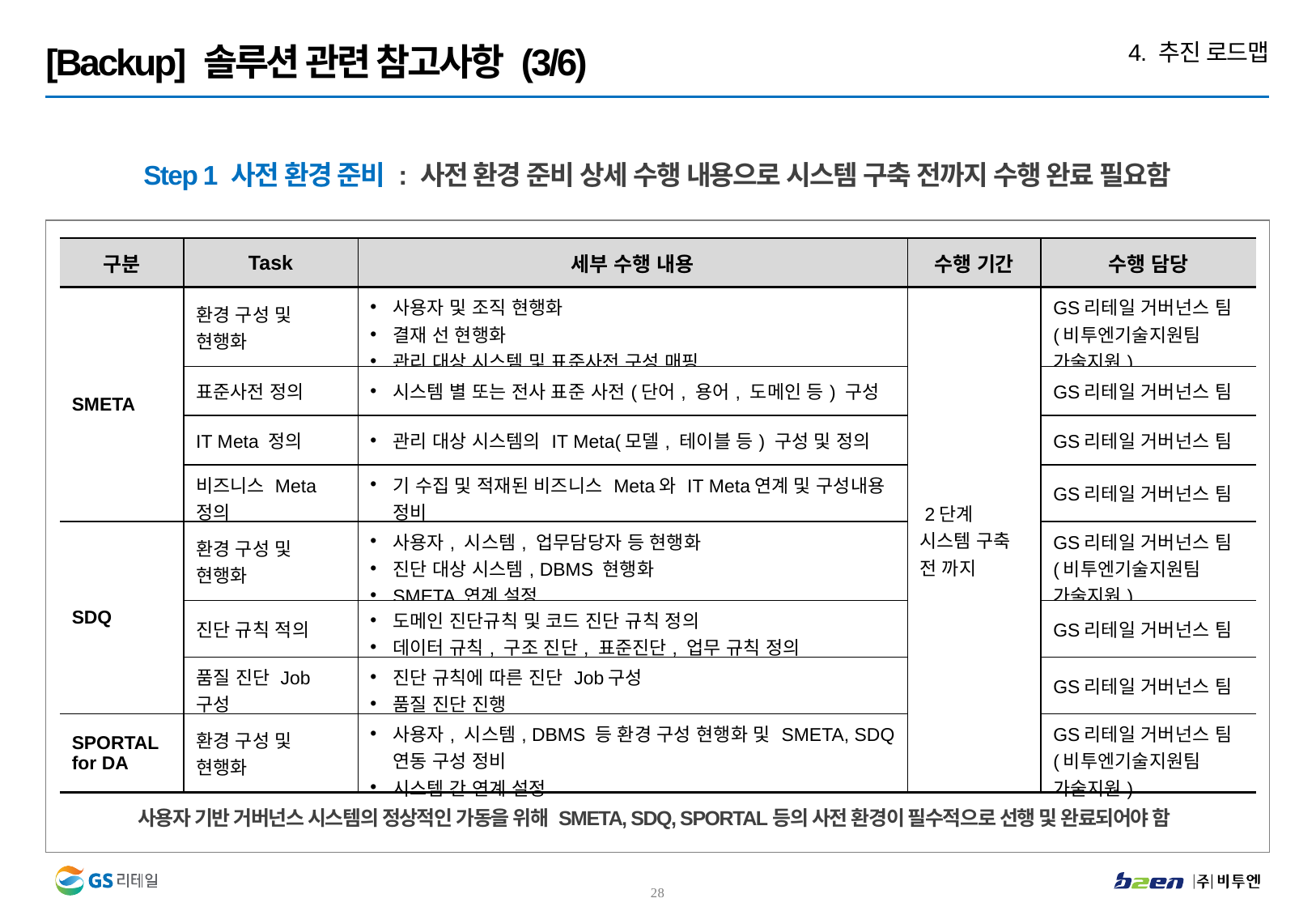

4. 추진 로드맵
[Backup] 솔루션 관련 참고사항 (3/6)
Step 1 사전 환경 준비 : 사전 환경 준비 상세 수행 내용으로 시스템 구축 전까지 수행 완료 필요함

| 구분 | Task | 세부 수행 내용 | 수행 기간 | 수행 담당 |
| --- | --- | --- | --- | --- |
| SMETA | 환경 구성 및 현행화 | 사용자 및 조직 현행화 결재 선 현행화 관리 대상 시스템 및 표준사전 구성 매핑 | 2단계 시스템 구축 전 까지 | GS리테일 거버넌스 팀 (비투엔기술지원팀 가술지원) |
|  | 표준사전 정의 | 시스템 별 또는 전사 표준 사전(단어, 용어, 도메인 등) 구성 |  | GS리테일 거버넌스 팀 |
|  | IT Meta 정의 | 관리 대상 시스템의 IT Meta(모델, 테이블 등) 구성 및 정의 |  | GS리테일 거버넌스 팀 |
|  | 비즈니스 Meta 정의 | 기 수집 및 적재된 비즈니스 Meta와 IT Meta연계 및 구성내용 정비 |  | GS리테일 거버넌스 팀 |
| SDQ | 환경 구성 및 현행화 | 사용자, 시스템, 업무담당자 등 현행화 진단 대상 시스템, DBMS 현행화 SMETA 연계 설정 |  | GS리테일 거버넌스 팀 (비투엔기술지원팀 가술지원) |
|  | 진단 규칙 적의 | 도메인 진단규칙 및 코드 진단 규칙 정의 데이터 규칙, 구조 진단, 표준진단, 업무 규칙 정의 |  | GS리테일 거버넌스 팀 |
|  | 품질 진단 Job구성 | 진단 규칙에 따른 진단 Job구성 품질 진단 진행 |  | GS리테일 거버넌스 팀 |
| SPORTAL for DA | 환경 구성 및 현행화 | 사용자, 시스템, DBMS 등 환경 구성 현행화 및 SMETA, SDQ연동 구성 정비 시스템 간 연계 설정 |  | GS리테일 거버넌스 팀 (비투엔기술지원팀 가술지원) |
사용자 기반 거버넌스 시스템의 정상적인 가동을 위해 SMETA, SDQ, SPORTAL등의 사전 환경이 필수적으로 선행 및 완료되어야 함
28